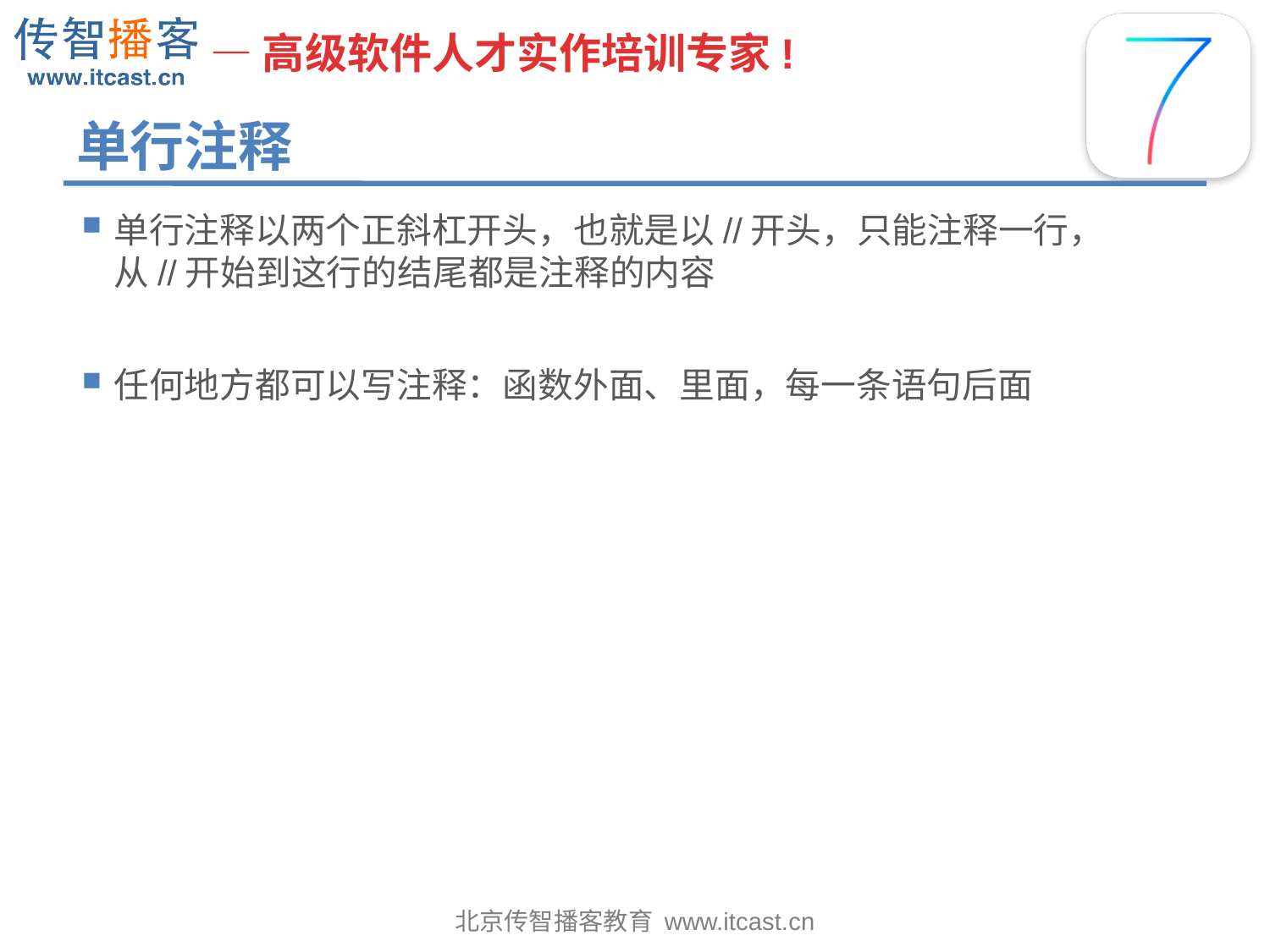

# 单行注释
单行注释以两个正斜杠开头，也就是以//开头，只能注释一行，从//开始到这行的结尾都是注释的内容

任何地方都可以写注释：函数外面、里面，每一条语句后面